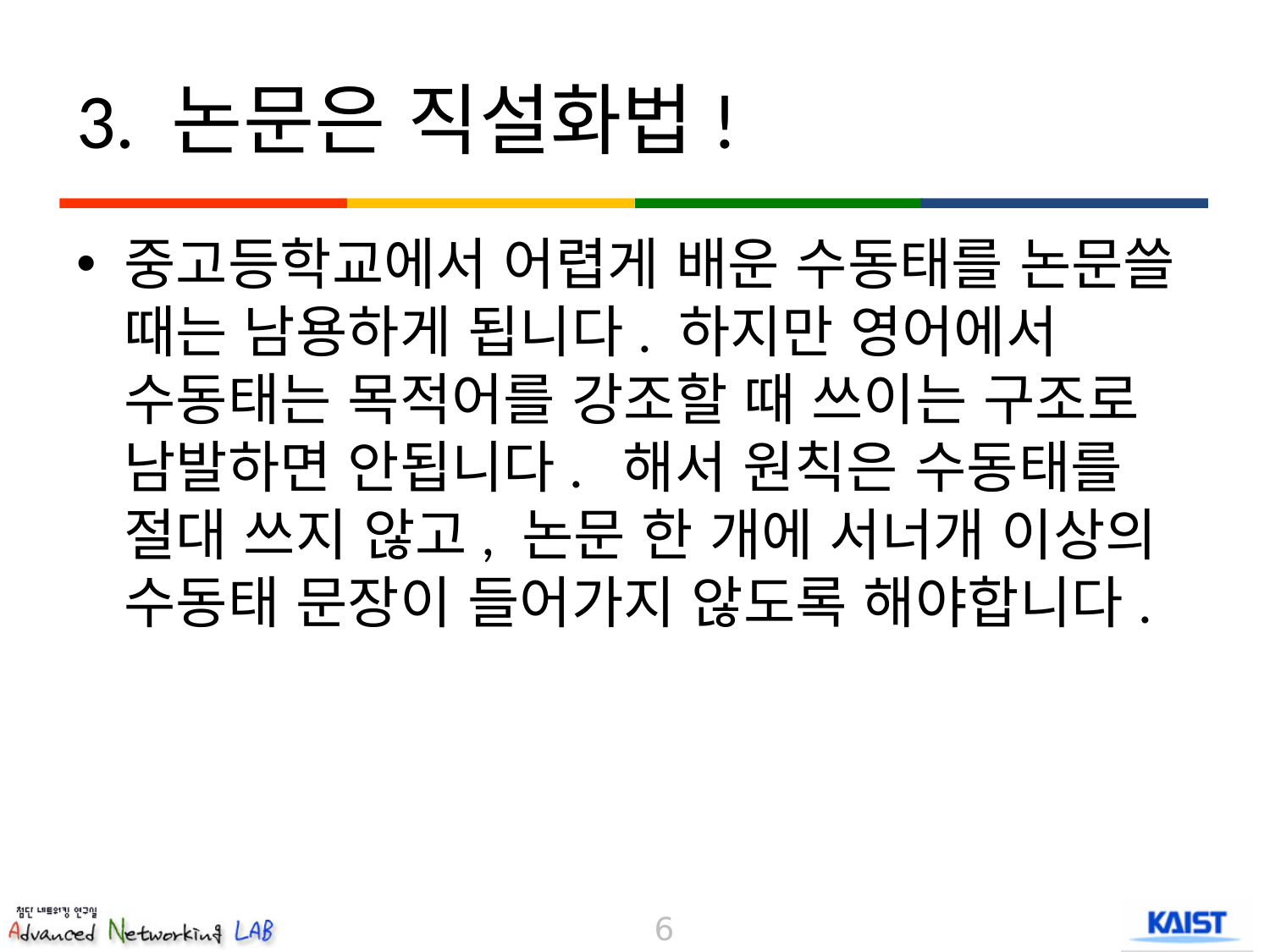

# 3. 논문은 직설화법!
중고등학교에서 어렵게 배운 수동태를 논문쓸 때는 남용하게 됩니다. 하지만 영어에서 수동태는 목적어를 강조할 때 쓰이는 구조로 남발하면 안됩니다.  해서 원칙은 수동태를 절대 쓰지 않고, 논문 한 개에 서너개 이상의 수동태 문장이 들어가지 않도록 해야합니다.
6